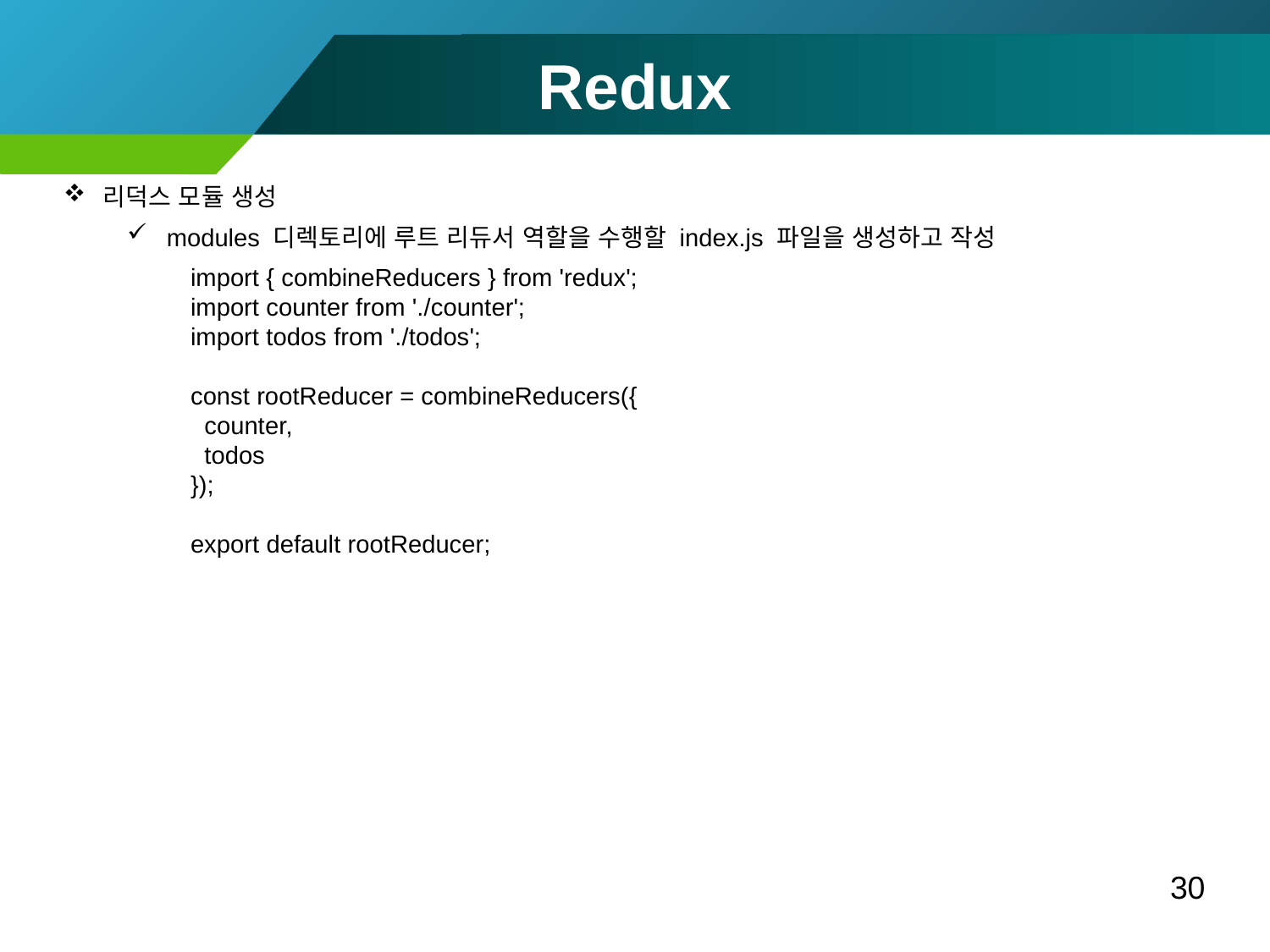

Redux
리덕스 모듈 생성
modules 디렉토리에 루트 리듀서 역할을 수행할 index.js 파일을 생성하고 작성
import { combineReducers } from 'redux';
import counter from './counter';
import todos from './todos';

const rootReducer = combineReducers({
  counter,
  todos
});

export default rootReducer;
30